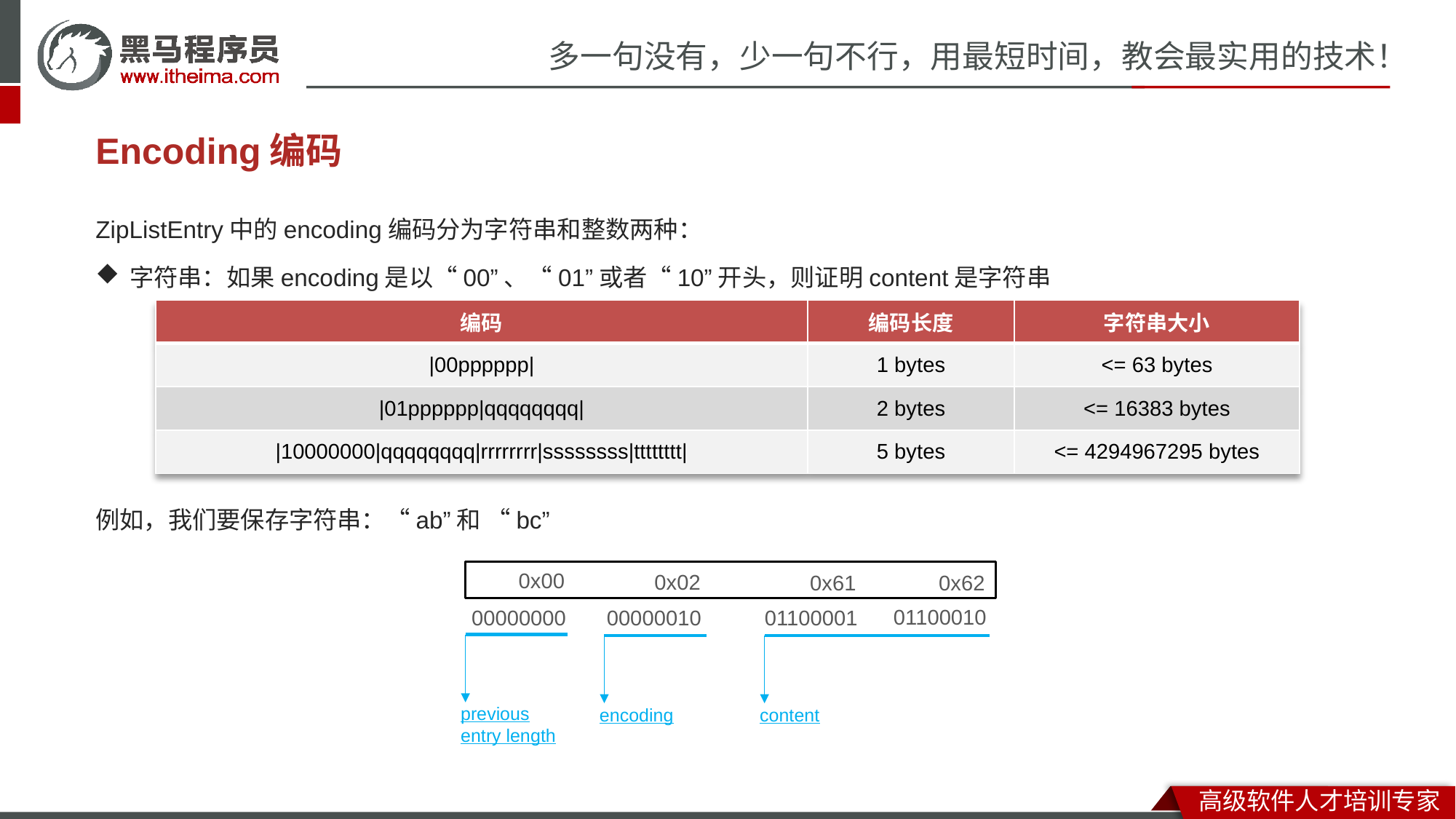

# Encoding编码
ZipListEntry中的encoding编码分为字符串和整数两种：
字符串：如果encoding是以“00”、“01”或者“10”开头，则证明content是字符串

例如，我们要保存字符串：“ab”和 “bc”
| 编码 | 编码长度 | 字符串大小 |
| --- | --- | --- |
| |00pppppp| | 1 bytes | <= 63 bytes |
| |01pppppp|qqqqqqqq| | 2 bytes | <= 16383 bytes |
| |10000000|qqqqqqqq|rrrrrrrr|ssssssss|tttttttt| | 5 bytes | <= 4294967295 bytes |

0x00
0x02
0x61
0x62
01100010
00000000
00000010
01100001
previous entry length
encoding
content